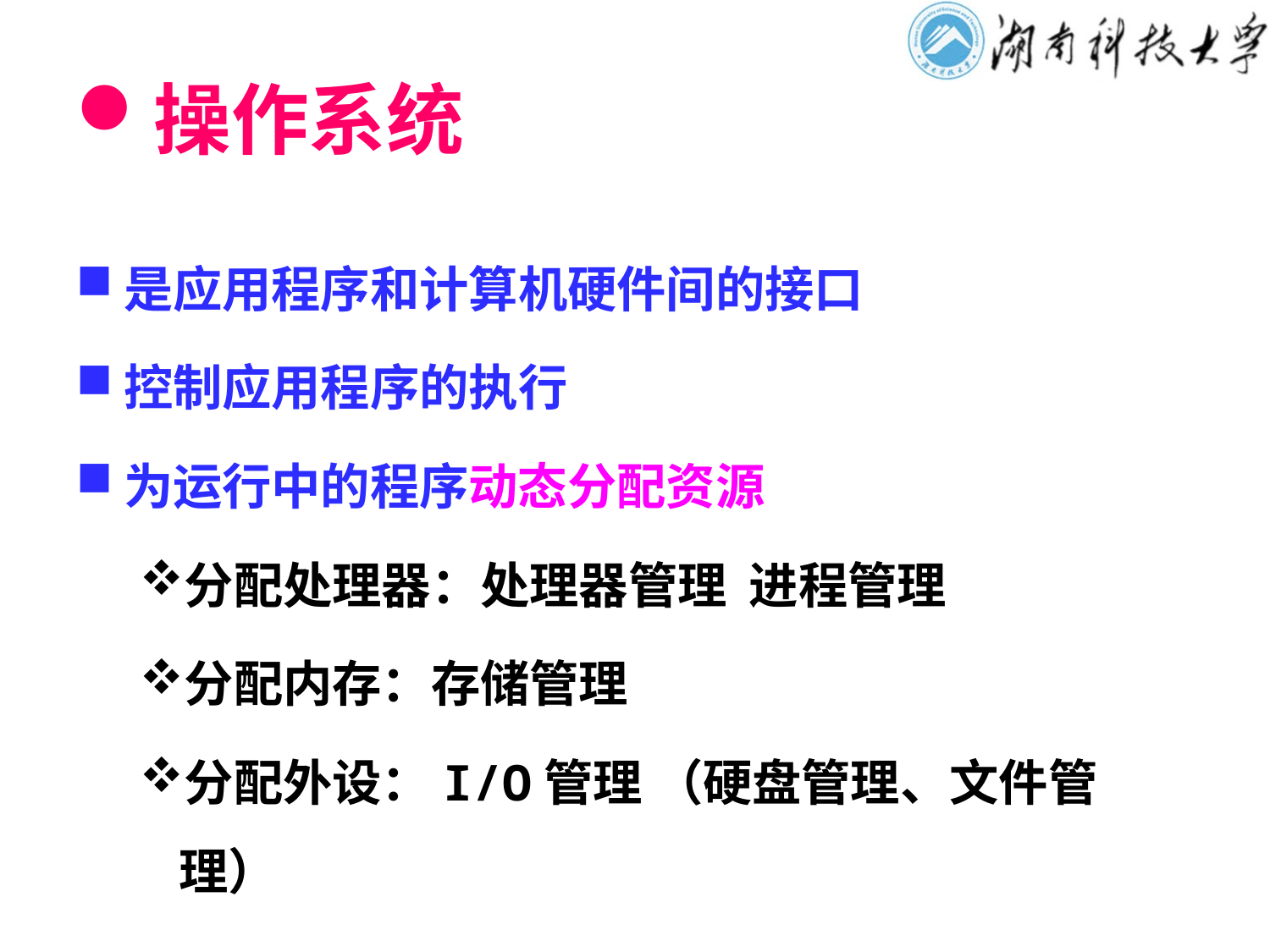

# 操作系统
是应用程序和计算机硬件间的接口
控制应用程序的执行
为运行中的程序动态分配资源
分配处理器：处理器管理  进程管理
分配内存：存储管理
分配外设：I/O管理 （硬盘管理、文件管理）